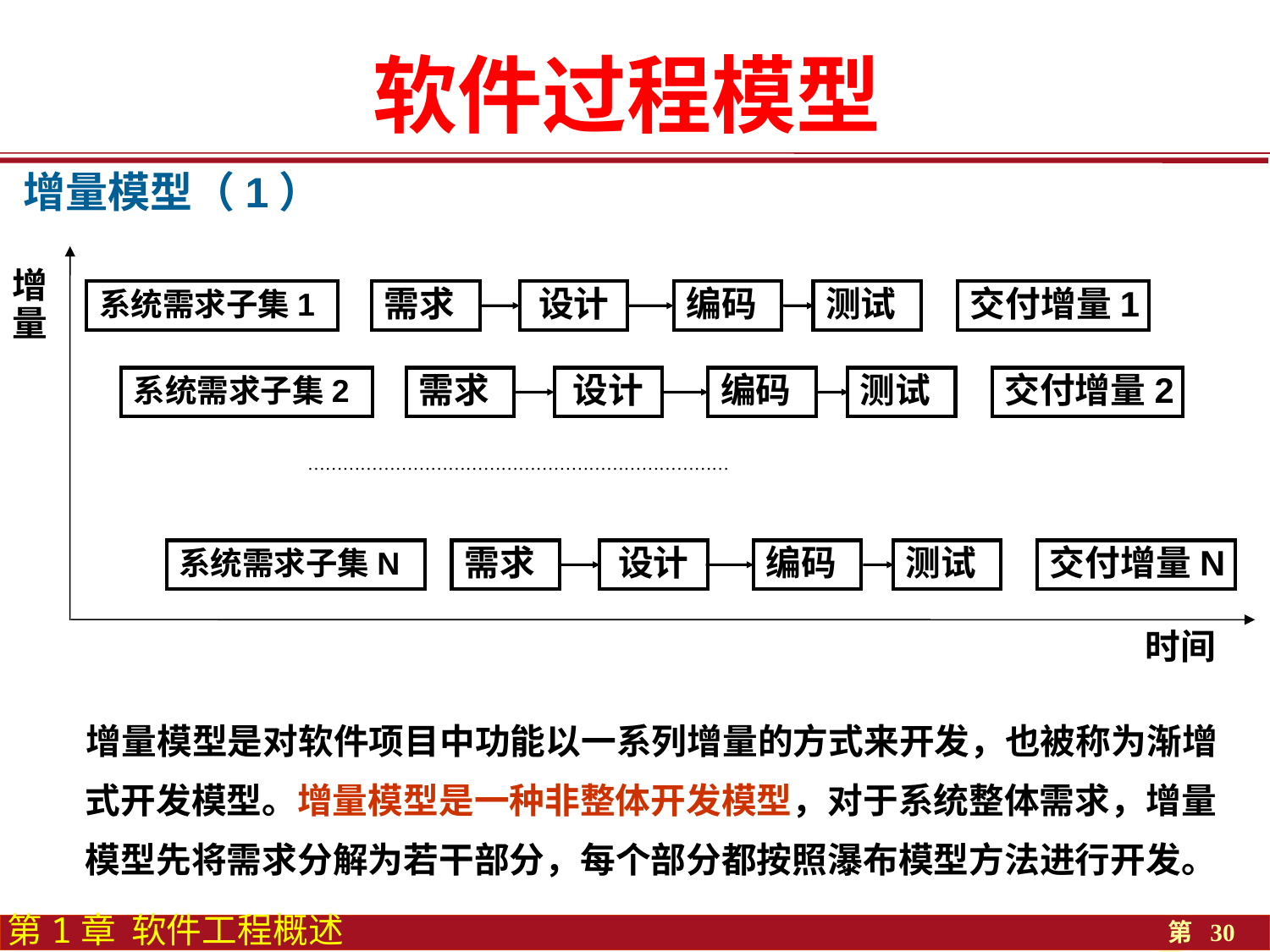

软件过程模型
增量模型（1）

增量
系统需求子集1
需求
设计
编码
测试
交付增量1

系统需求子集2
需求
设计
编码
测试
交付增量2

………………………………………………………………
系统需求子集N
需求
设计
编码
测试
交付增量N

时间
     增量模型是对软件项目中功能以一系列增量的方式来开发，也被称为渐增式开发模型。增量模型是一种非整体开发模型，对于系统整体需求，增量模型先将需求分解为若干部分，每个部分都按照瀑布模型方法进行开发。